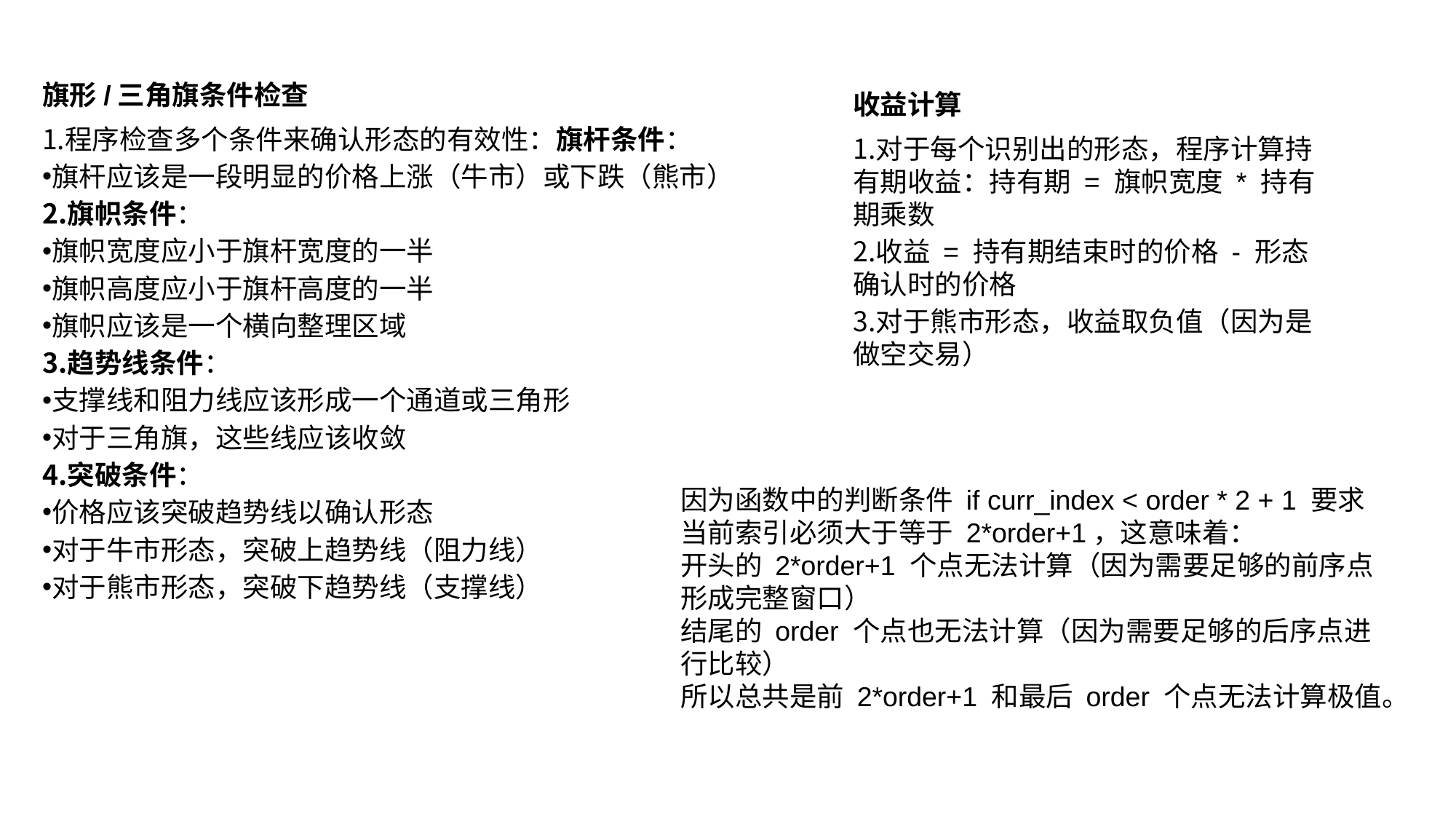

旗形/三角旗条件检查
程序检查多个条件来确认形态的有效性：旗杆条件：
旗杆应该是一段明显的价格上涨（牛市）或下跌（熊市）
旗帜条件：
旗帜宽度应小于旗杆宽度的一半
旗帜高度应小于旗杆高度的一半
旗帜应该是一个横向整理区域
趋势线条件：
支撑线和阻力线应该形成一个通道或三角形
对于三角旗，这些线应该收敛
突破条件：
价格应该突破趋势线以确认形态
对于牛市形态，突破上趋势线（阻力线）
对于熊市形态，突破下趋势线（支撑线）
收益计算
对于每个识别出的形态，程序计算持有期收益：持有期 = 旗帜宽度 * 持有期乘数
收益 = 持有期结束时的价格 - 形态确认时的价格
对于熊市形态，收益取负值（因为是做空交易）
因为函数中的判断条件 if curr_index < order * 2 + 1 要求当前索引必须大于等于 2*order+1，这意味着：
开头的 2*order+1 个点无法计算（因为需要足够的前序点形成完整窗口）
结尾的 order 个点也无法计算（因为需要足够的后序点进行比较）
所以总共是前 2*order+1 和最后 order 个点无法计算极值。